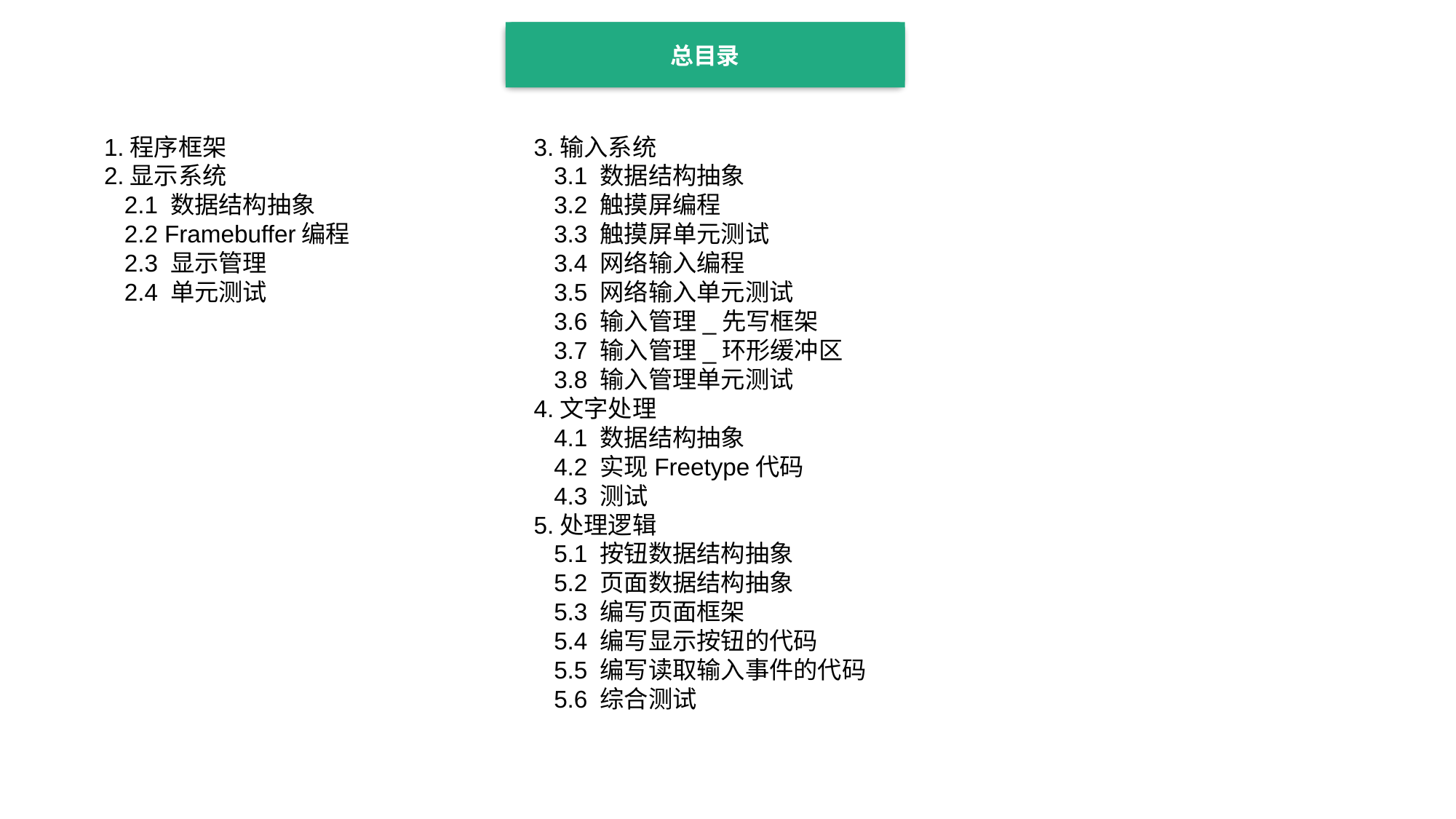

总目录

1.程序框架
2.显示系统
   2.1 数据结构抽象
   2.2 Framebuffer编程
   2.3 显示管理
   2.4 单元测试
3.输入系统
   3.1 数据结构抽象
   3.2 触摸屏编程
   3.3 触摸屏单元测试
   3.4 网络输入编程
   3.5 网络输入单元测试
   3.6 输入管理_先写框架
   3.7 输入管理_环形缓冲区
   3.8 输入管理单元测试
4.文字处理
   4.1 数据结构抽象
   4.2 实现Freetype代码
   4.3 测试
5.处理逻辑
   5.1 按钮数据结构抽象
   5.2 页面数据结构抽象
   5.3 编写页面框架
   5.4 编写显示按钮的代码
   5.5 编写读取输入事件的代码
   5.6 综合测试